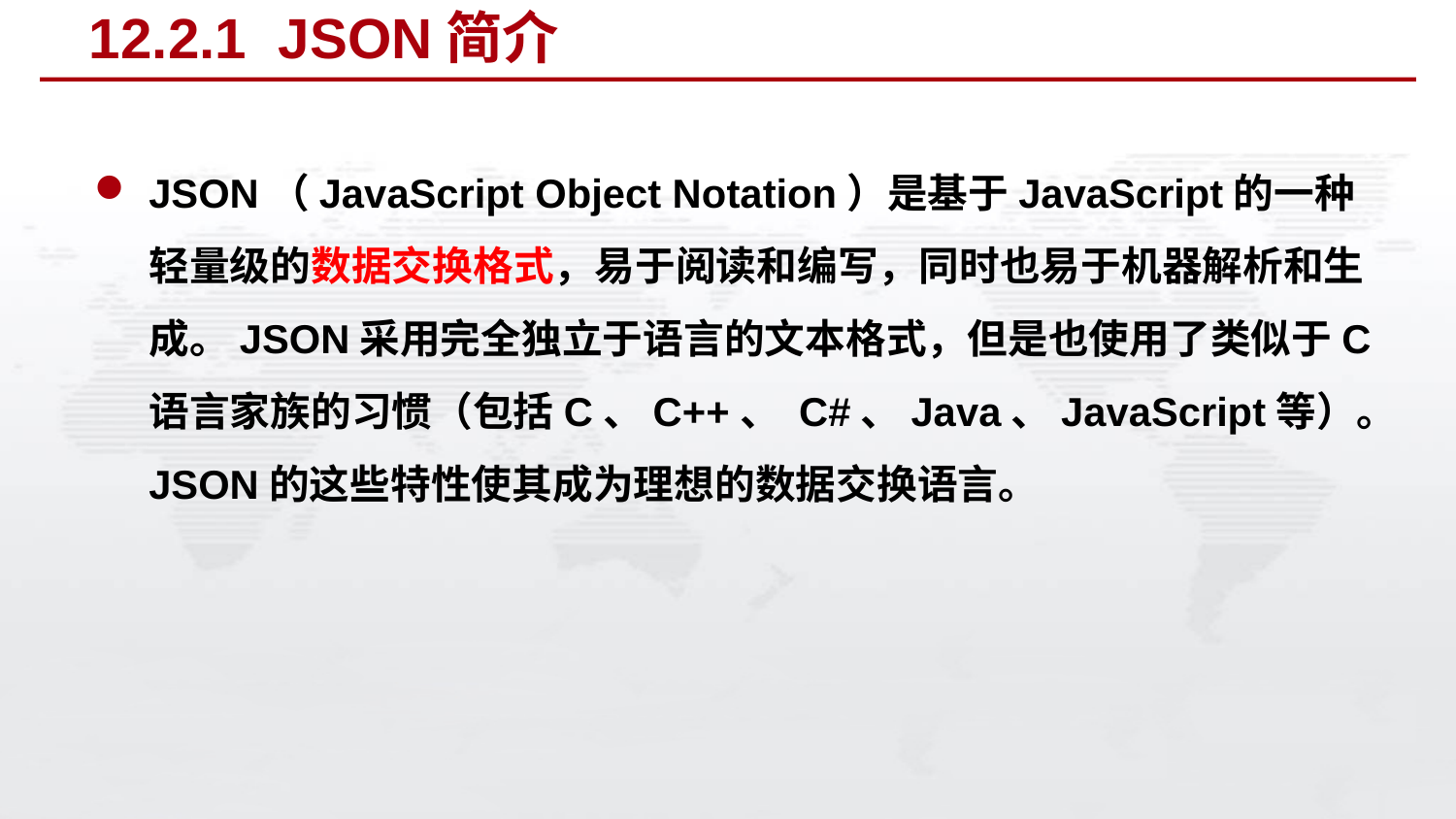

# 12.2.1  JSON简介
JSON（JavaScript Object Notation）是基于JavaScript的一种轻量级的数据交换格式，易于阅读和编写，同时也易于机器解析和生成。JSON采用完全独立于语言的文本格式，但是也使用了类似于C语言家族的习惯（包括C、C++、 C#、Java、JavaScript等）。JSON的这些特性使其成为理想的数据交换语言。